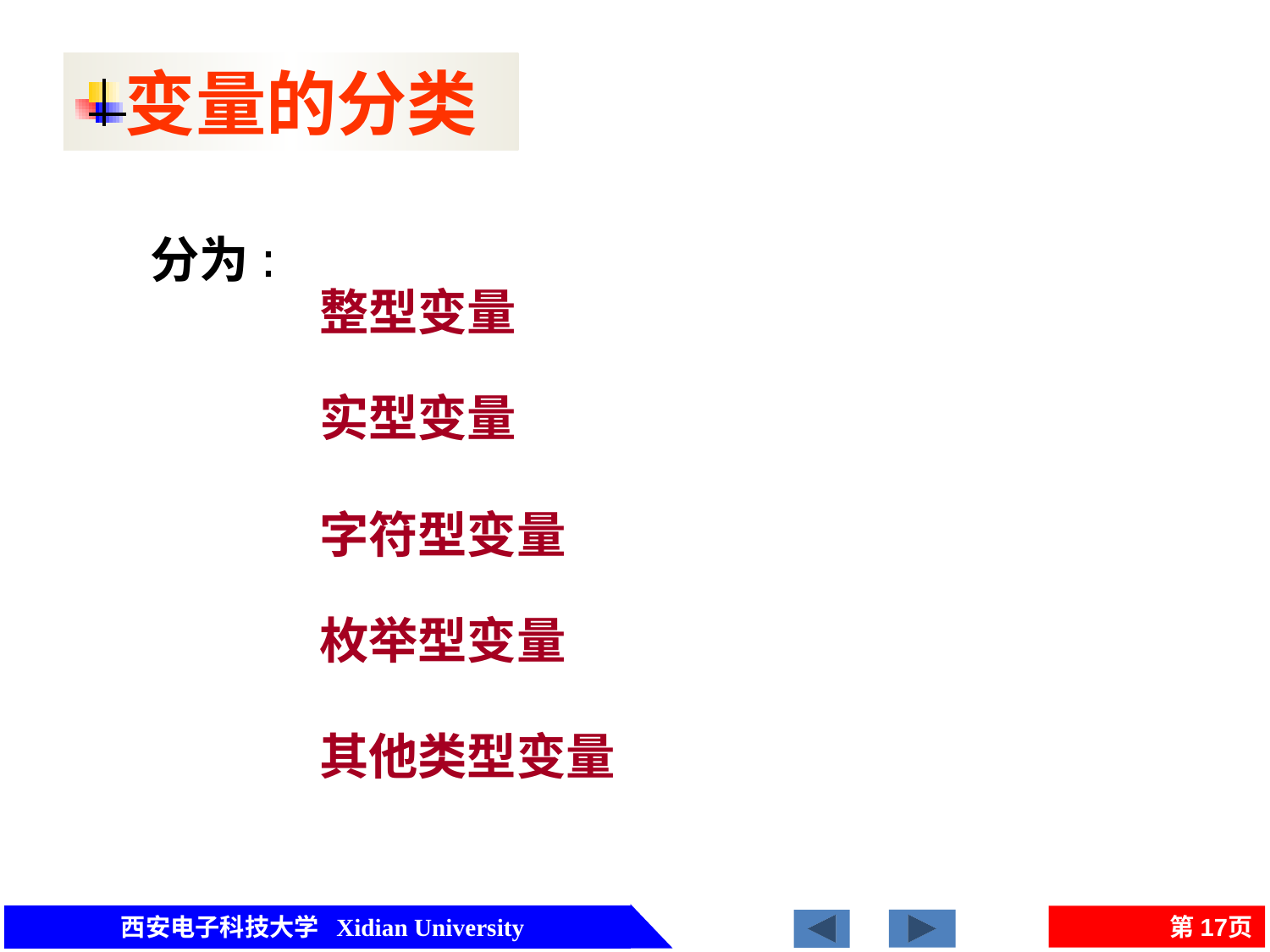

变量的分类
分为:
整型变量
实型变量
字符型变量
枚举型变量
其他类型变量